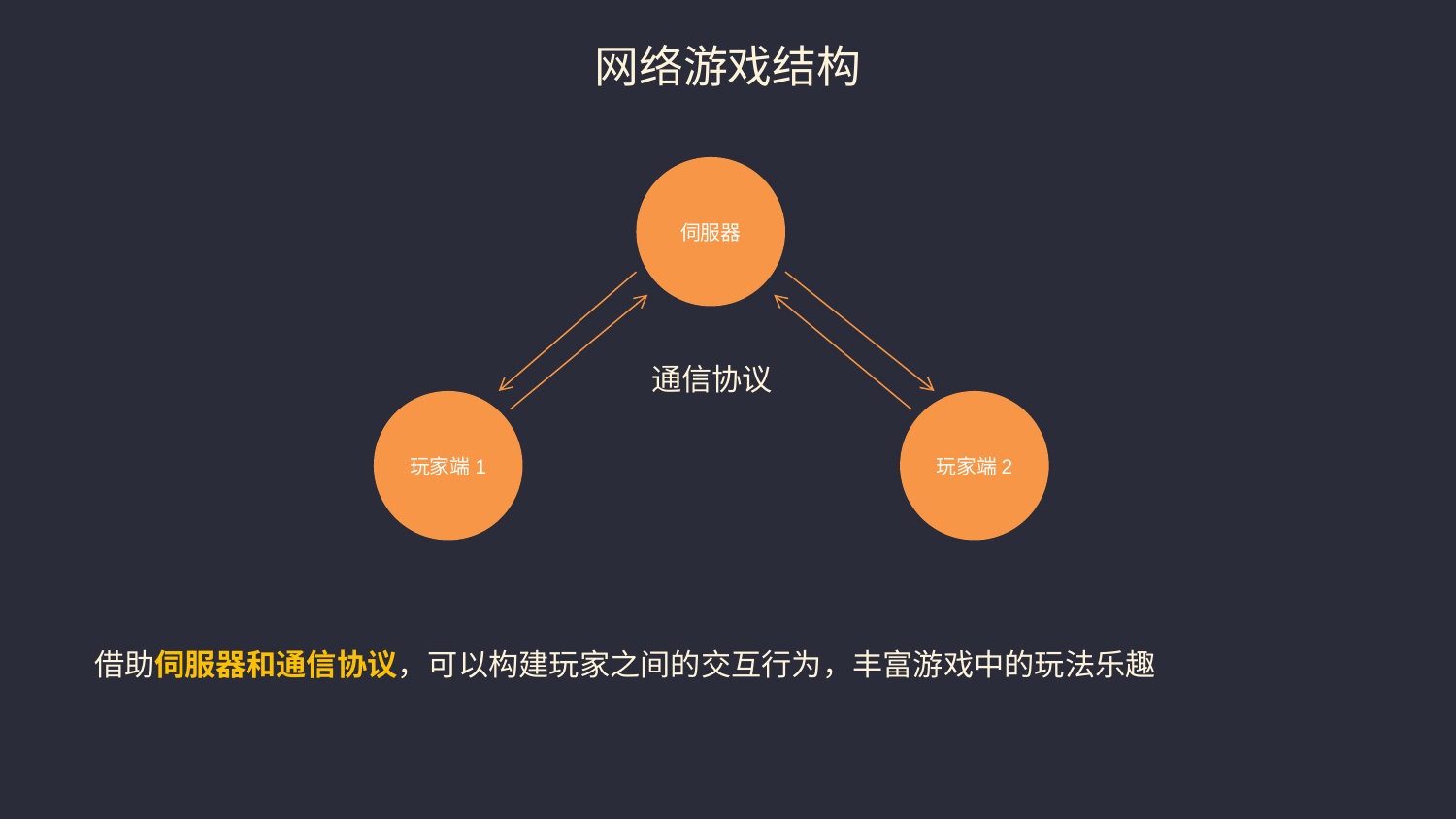

# 网络游戏结构
伺服器
通信协议
玩家端1
玩家端2
借助伺服器和通信协议，可以构建玩家之间的交互行为，丰富游戏中的玩法乐趣